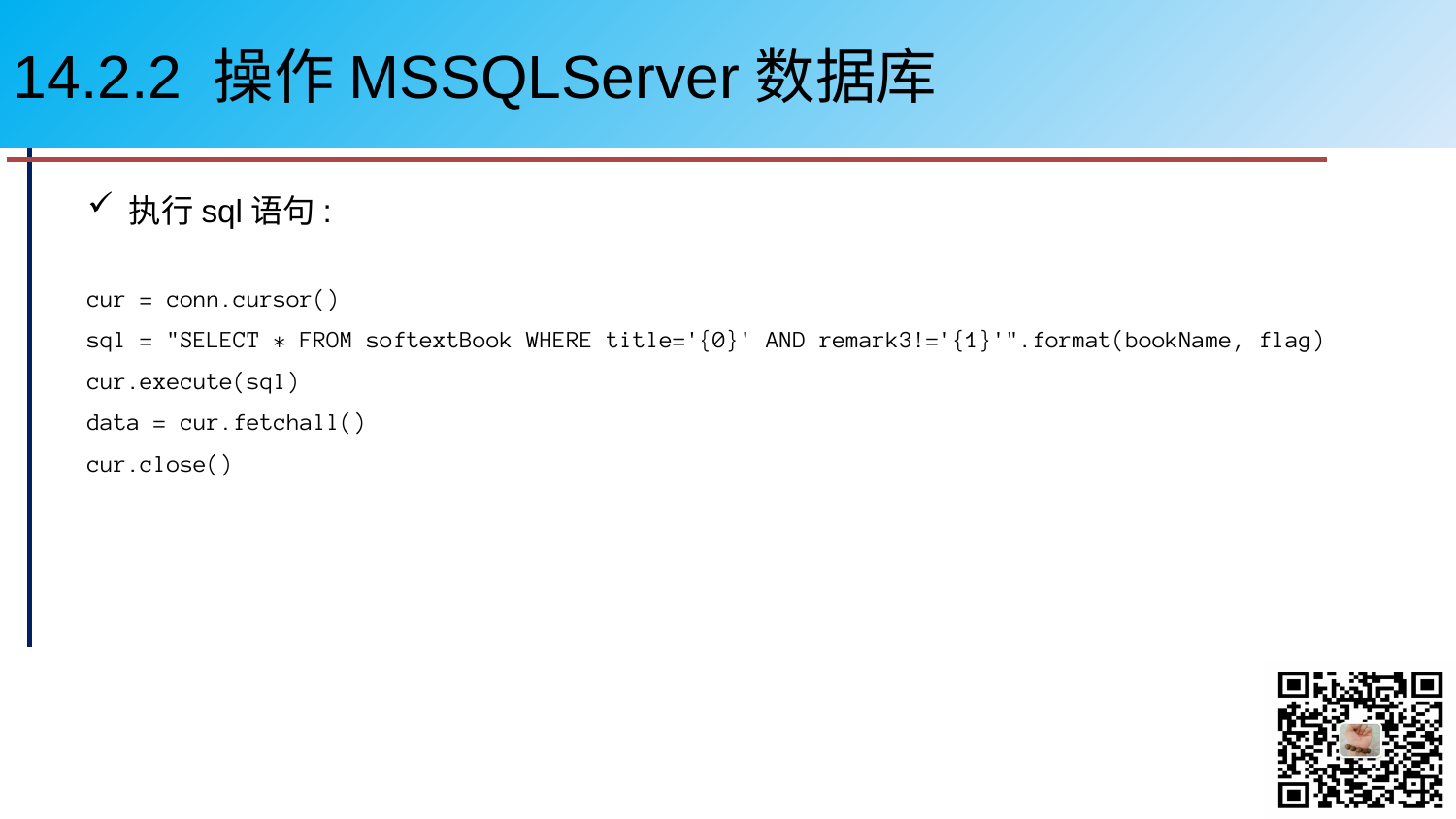

# 14.2.2 操作MSSQLServer数据库
执行sql语句:

cur = conn.cursor()
sql = "SELECT * FROM softextBook WHERE title='{0}' AND remark3!='{1}'".format(bookName, flag)
cur.execute(sql)
data = cur.fetchall()
cur.close()